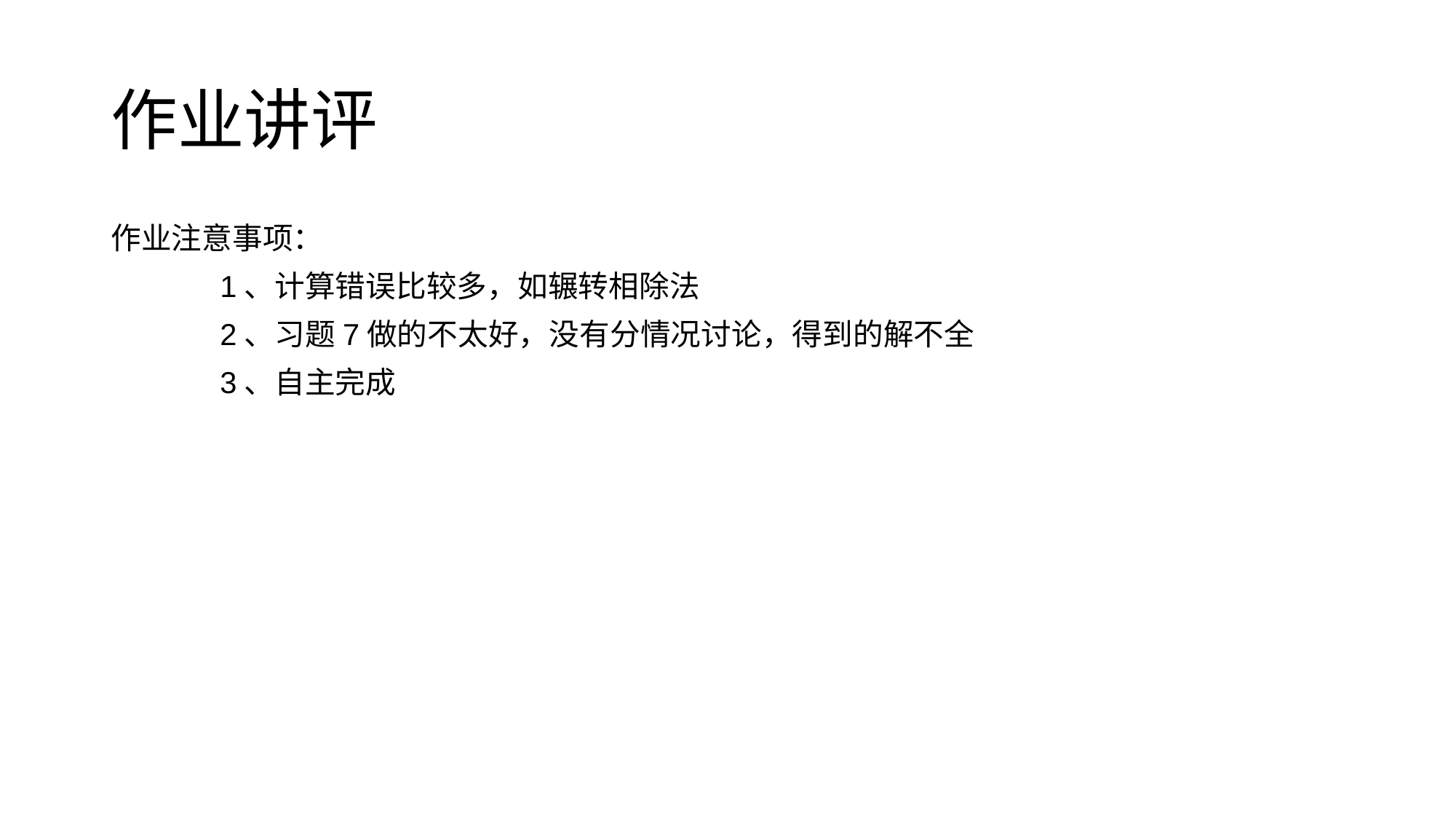

# 作业讲评
作业注意事项：
	1、计算错误比较多，如辗转相除法
	2、习题7做的不太好，没有分情况讨论，得到的解不全
	3、自主完成